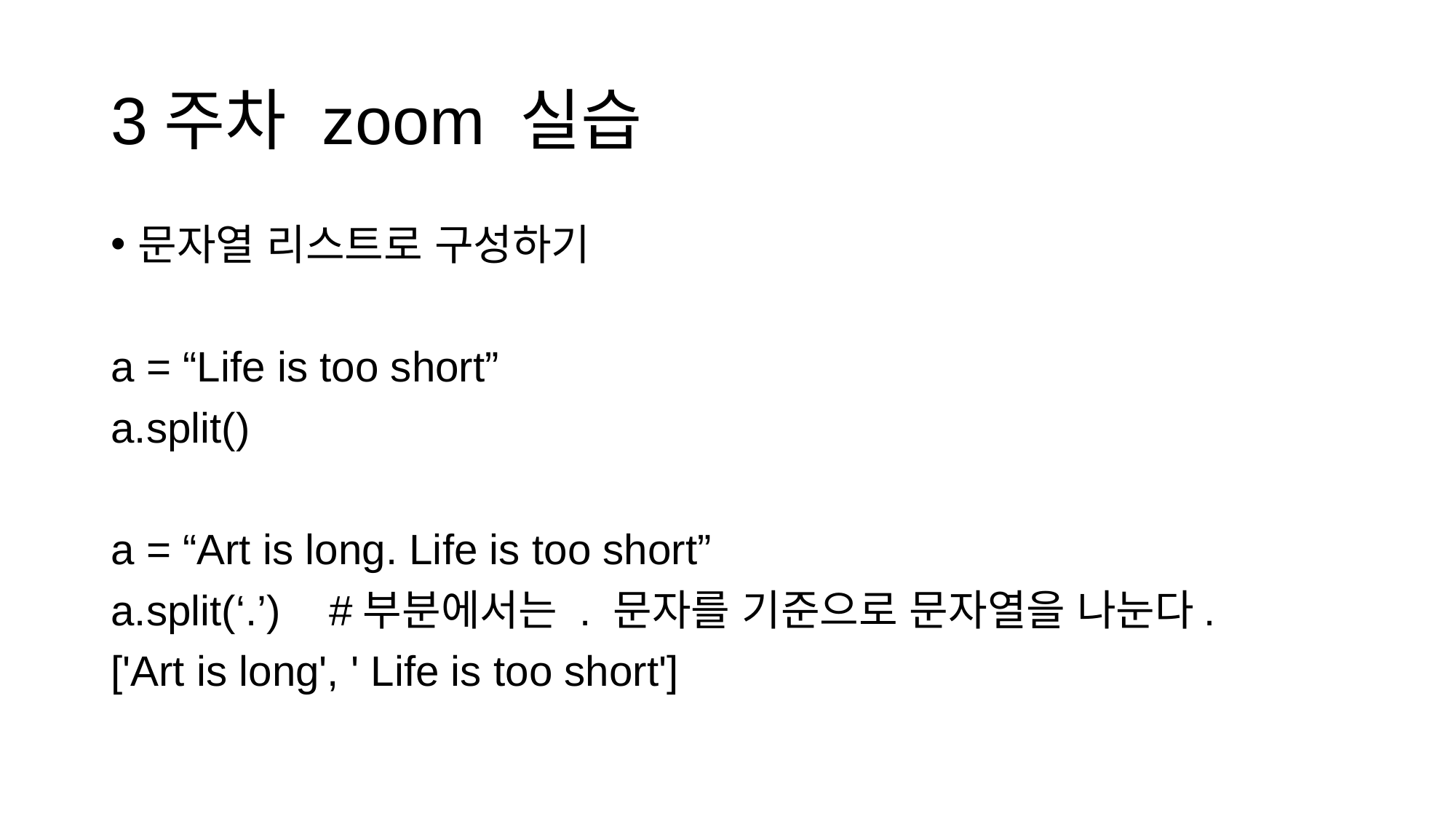

# 3주차 zoom 실습
문자열 리스트로 구성하기

a = “Life is too short”
a.split()

a = “Art is long. Life is too short”
a.split(‘.’)	#부분에서는 . 문자를 기준으로 문자열을 나눈다.
['Art is long', ' Life is too short']